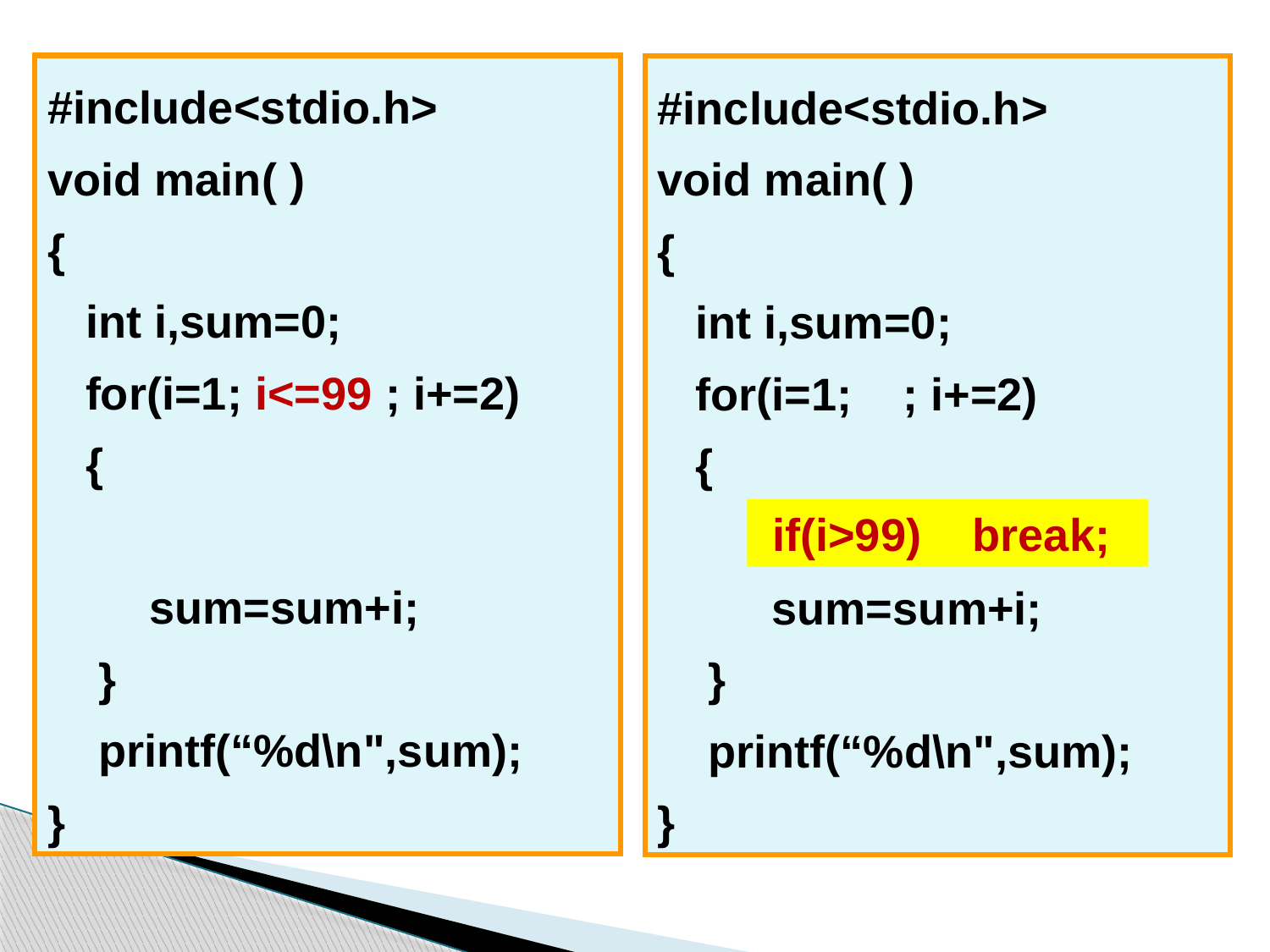

# 5.5.2 break语句
#include<stdio.h>
void main( )
{
   int i,sum=0;
   for(i=1; i<=99 ; i+=2)
   {
        sum=sum+i;
    }
    printf(“%d\n",sum);
}
#include<stdio.h>
void main( )
{
   int i,sum=0;
   for(i=1;    ; i+=2)
   {

         sum=sum+i;
    }
    printf(“%d\n",sum);
}
break语句
在switch中退出switch结构；
在循环中结束循环。

【注意】
break语句一般与if语句使用
用于switch语句和循环语句中，不能用于其它语句。
 if(i>99)    break;